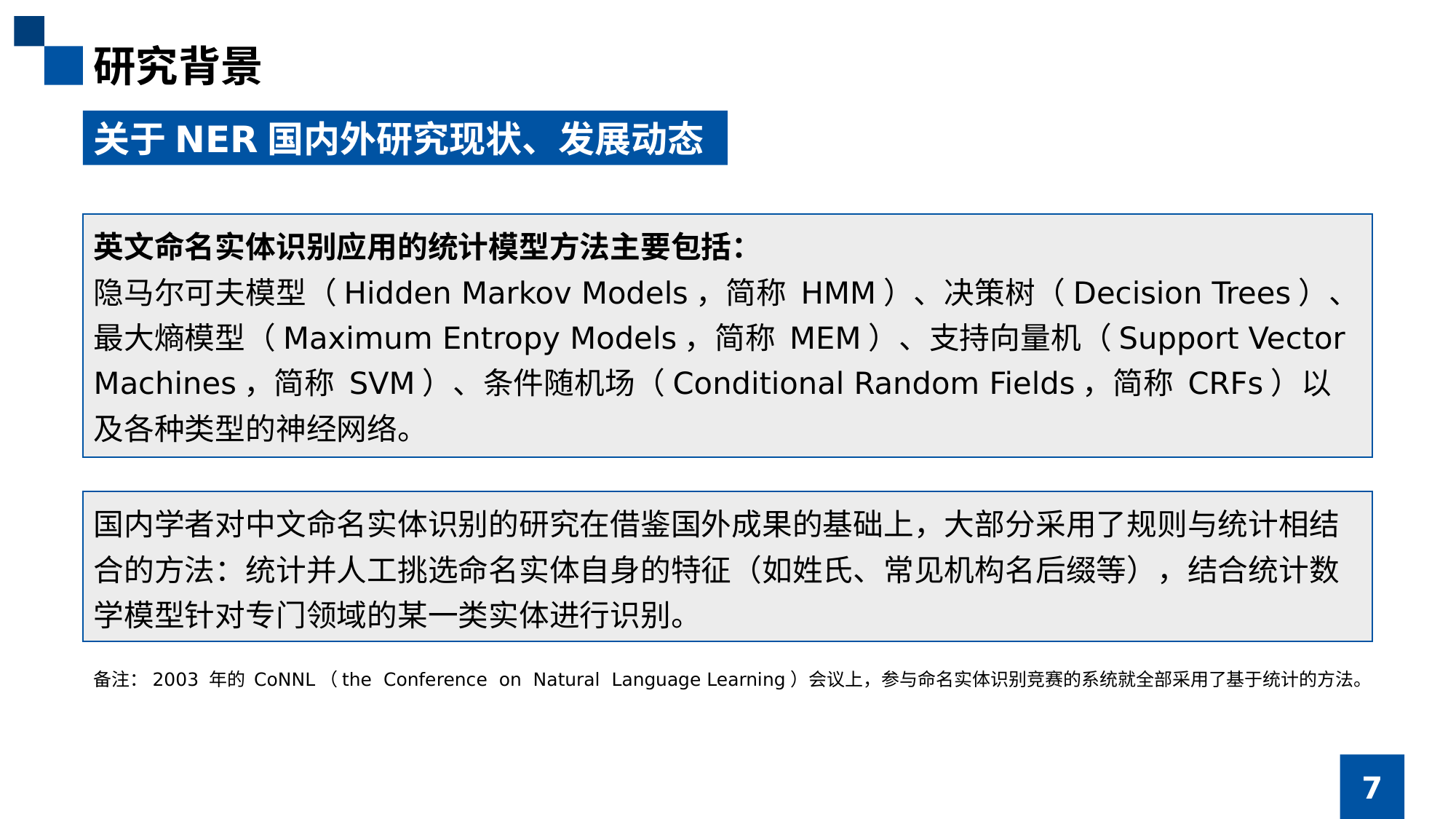

研究背景
关于NER国内外研究现状、发展动态
英文命名实体识别应用的统计模型方法主要包括：
隐马尔可夫模型（Hidden Markov Models，简称 HMM）、决策树（Decision Trees）、
最大熵模型（Maximum Entropy Models，简称 MEM）、支持向量机（Support Vector Machines，简称 SVM）、条件随机场（Conditional Random Fields，简称 CRFs）以及各种类型的神经网络。

国内学者对中文命名实体识别的研究在借鉴国外成果的基础上，大部分采用了规则与统计相结合的方法：统计并人工挑选命名实体自身的特征（如姓氏、常见机构名后缀等），结合统计数学模型针对专门领域的某一类实体进行识别。

备注：2003 年的 CoNNL（the  Conference  on  Natural  Language Learning）会议上，参与命名实体识别竞赛的系统就全部采用了基于统计的方法。
7